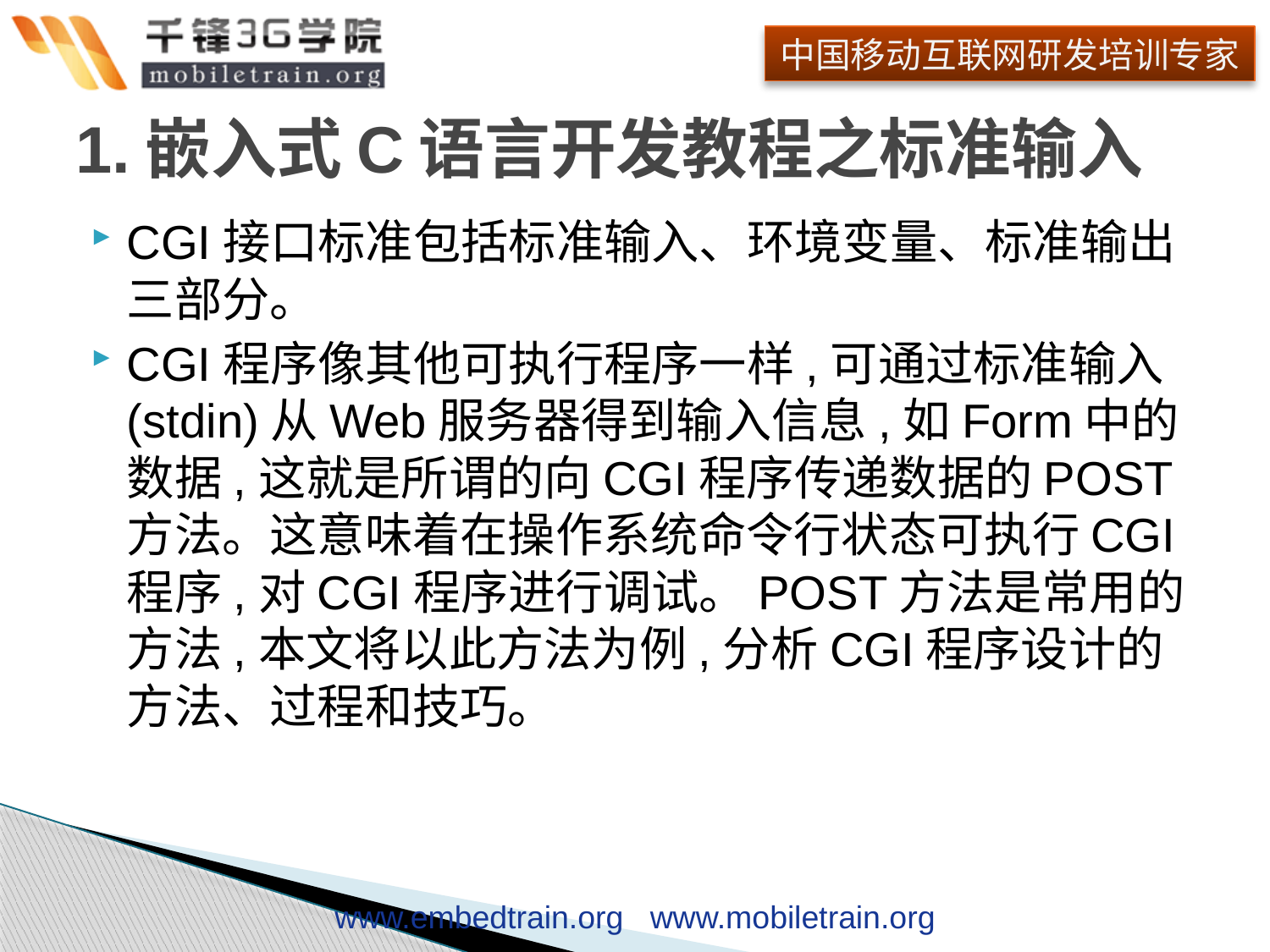

# 1.嵌入式C语言开发教程之标准输入
CGI接口标准包括标准输入、环境变量、标准输出三部分。
CGI程序像其他可执行程序一样,可通过标准输入(stdin)从Web服务器得到输入信息,如Form中的数据,这就是所谓的向CGI程序传递数据的POST方法。这意味着在操作系统命令行状态可执行CGI程序,对CGI程序进行调试。POST方法是常用的方法,本文将以此方法为例,分析CGI程序设计的方法、过程和技巧。